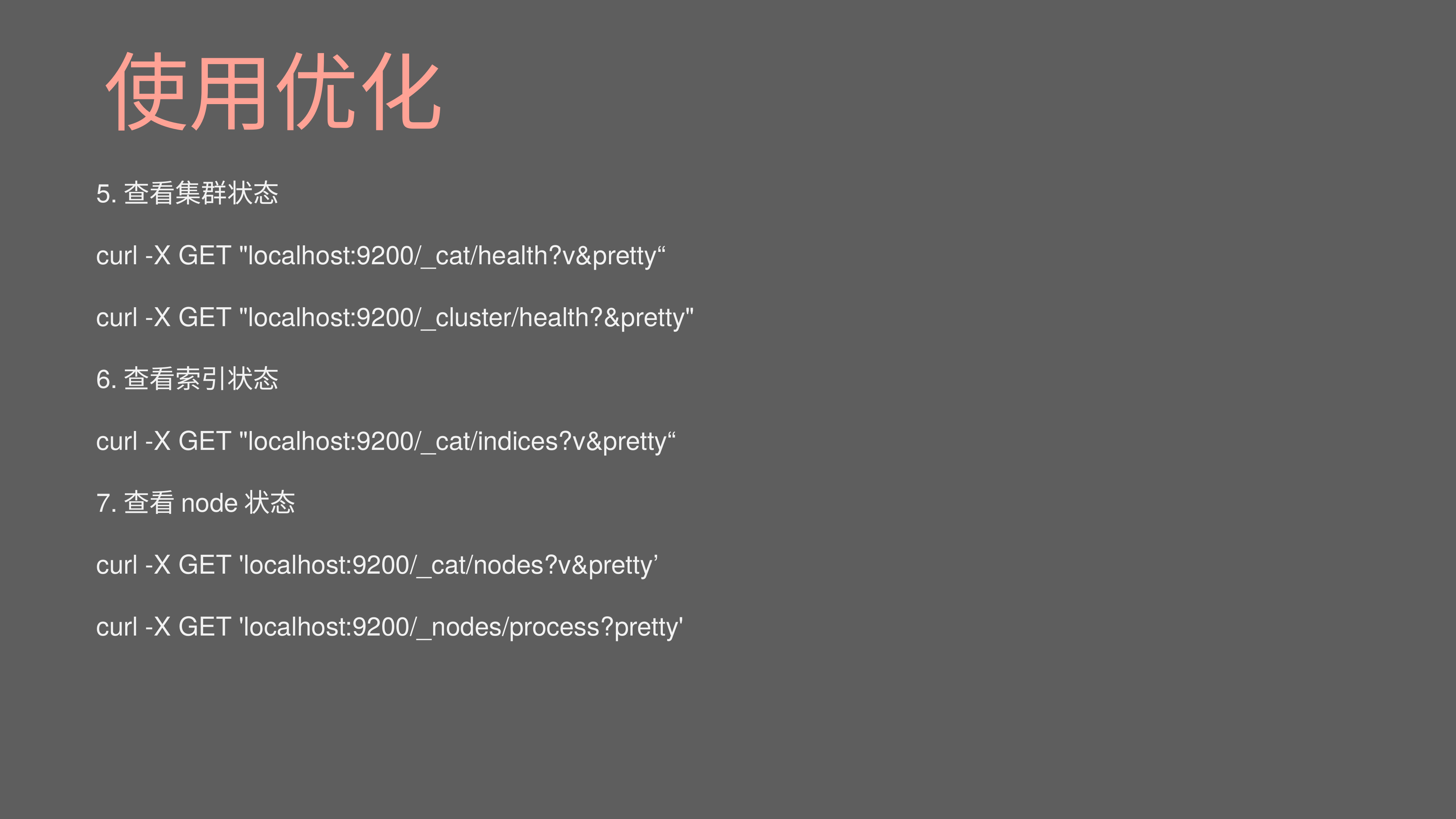

# 使用优化
5.查看集群状态
curl -X GET "localhost:9200/_cat/health?v&pretty“
curl -X GET "localhost:9200/_cluster/health?&pretty"
6.查看索引状态
curl -X GET "localhost:9200/_cat/indices?v&pretty“
7.查看node状态
curl -X GET 'localhost:9200/_cat/nodes?v&pretty’
curl -X GET 'localhost:9200/_nodes/process?pretty'